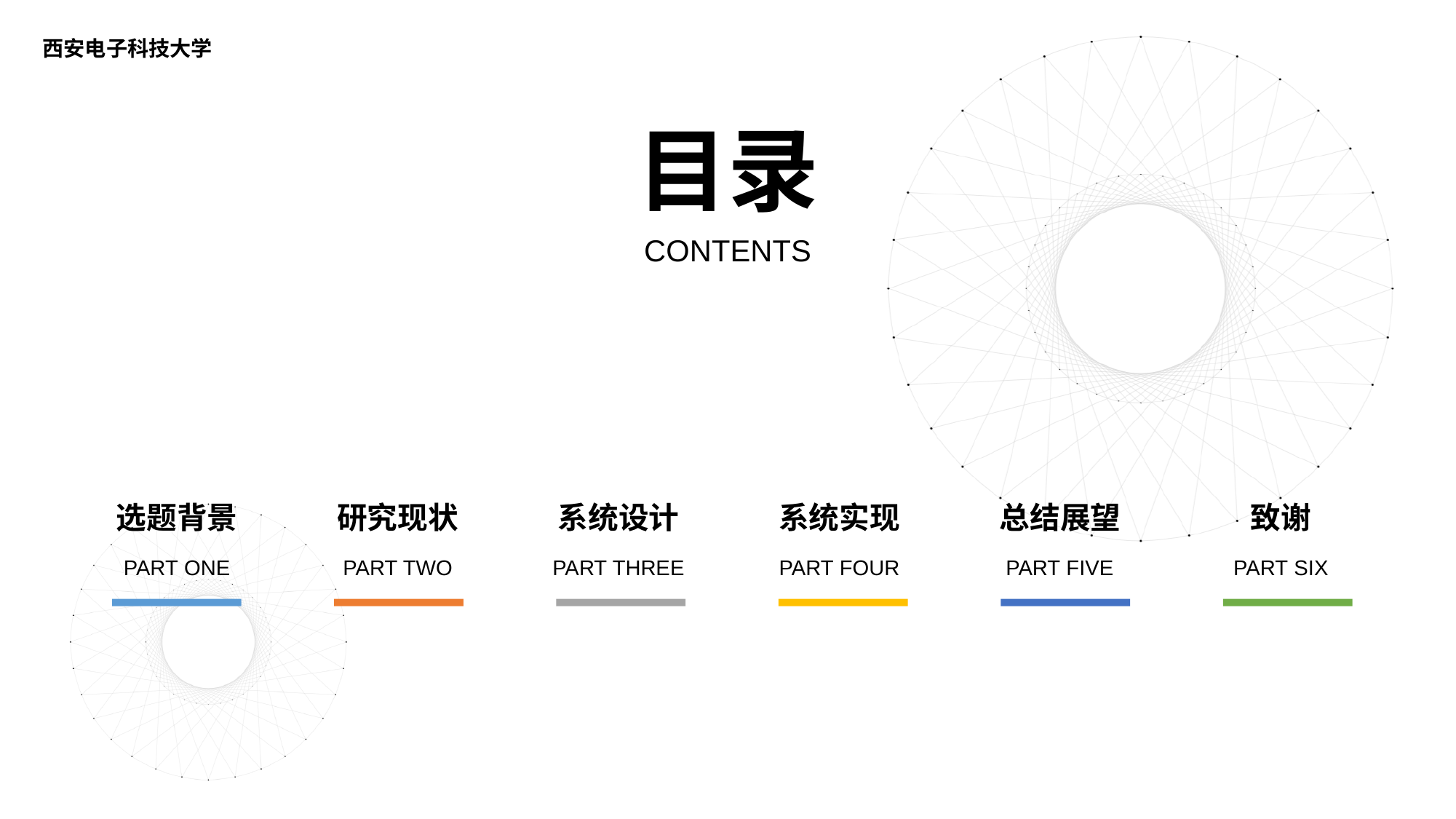

西安电子科技大学
目录
CONTENTS
研究现状
系统设计
系统实现
致谢
选题背景
总结展望
PART TWO
PART THREE
PART FOUR
PART SIX
PART ONE
PART FIVE